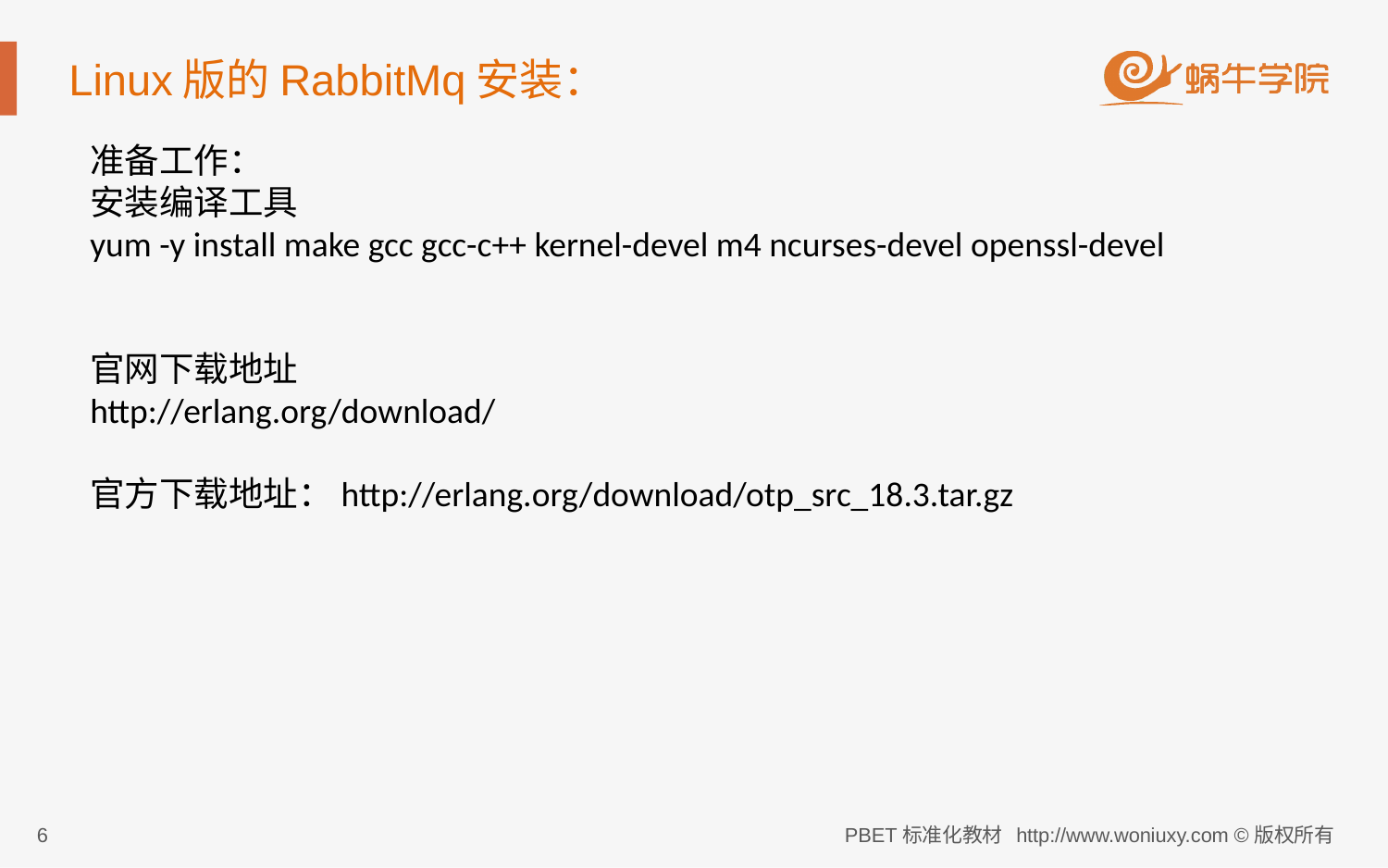

# Linux版的RabbitMq安装：
准备工作：
安装编译工具
yum -y install make gcc gcc-c++ kernel-devel m4 ncurses-devel openssl-devel

官网下载地址
http://erlang.org/download/

官方下载地址：http://erlang.org/download/otp_src_18.3.tar.gz